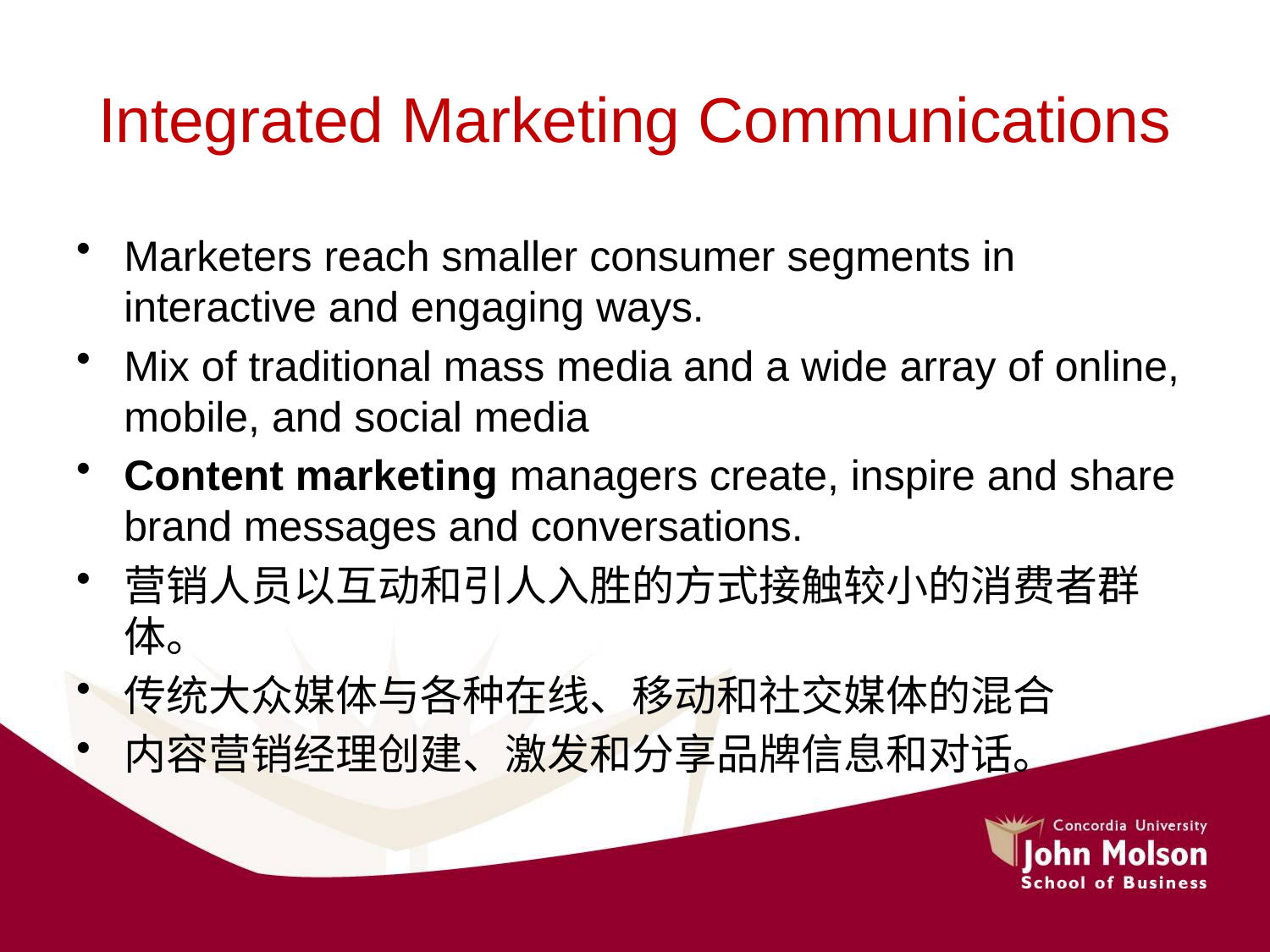

# Integrated Marketing Communications
Marketers reach smaller consumer segments in interactive and engaging ways.
Mix of traditional mass media and a wide array of online, mobile, and social media
Content marketing managers create, inspire and share brand messages and conversations.
营销人员以互动和引人入胜的方式接触较小的消费者群体。
传统大众媒体与各种在线、移动和社交媒体的混合
内容营销经理创建、激发和分享品牌信息和对话。